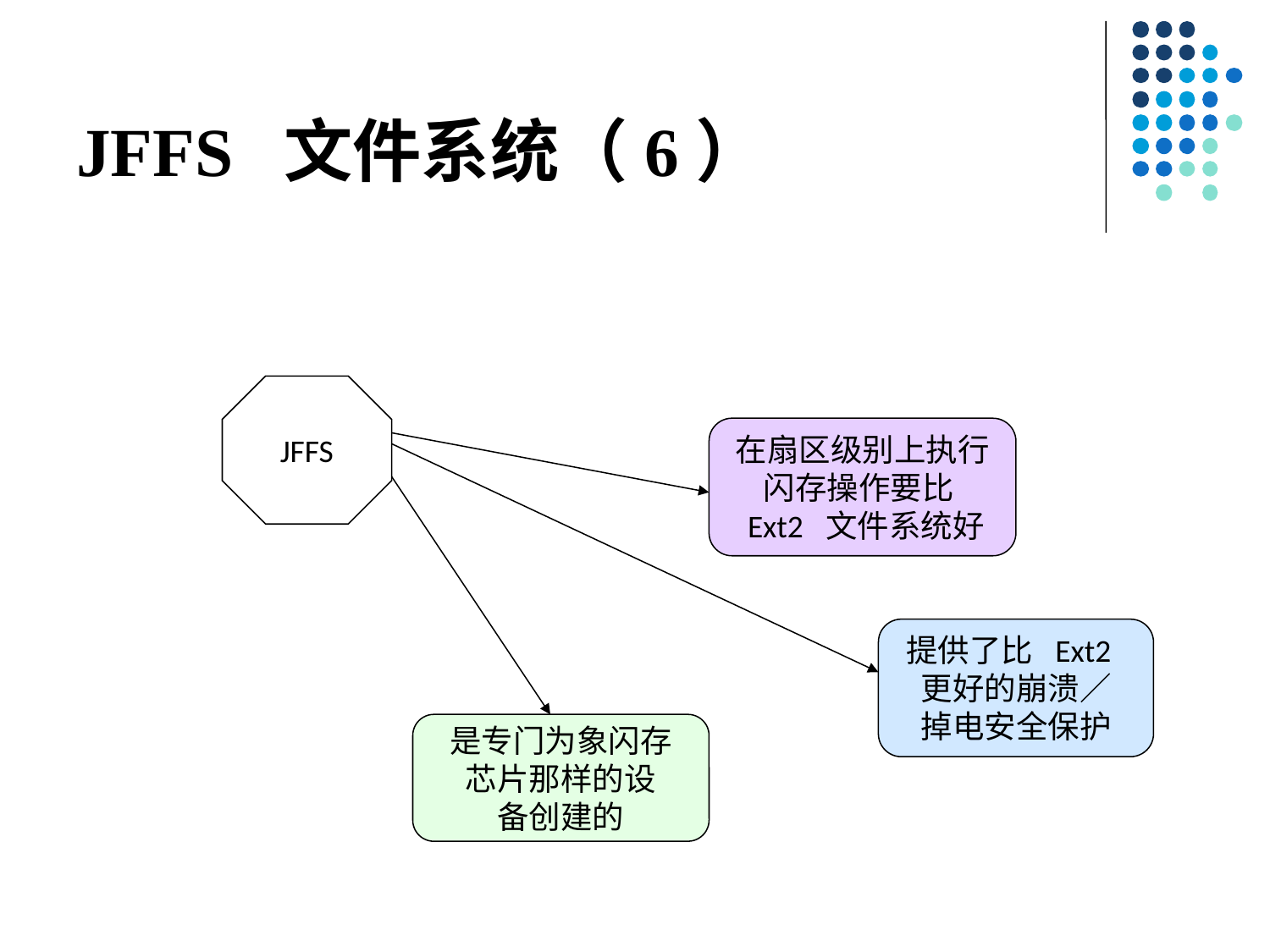

# JFFS  文件系统（6）

JFFS
在扇区级别上执行
闪存操作要比
 Ext2  文件系统好

提供了比  Ext2
更好的崩溃／
掉电安全保护

是专门为象闪存
芯片那样的设
备创建的